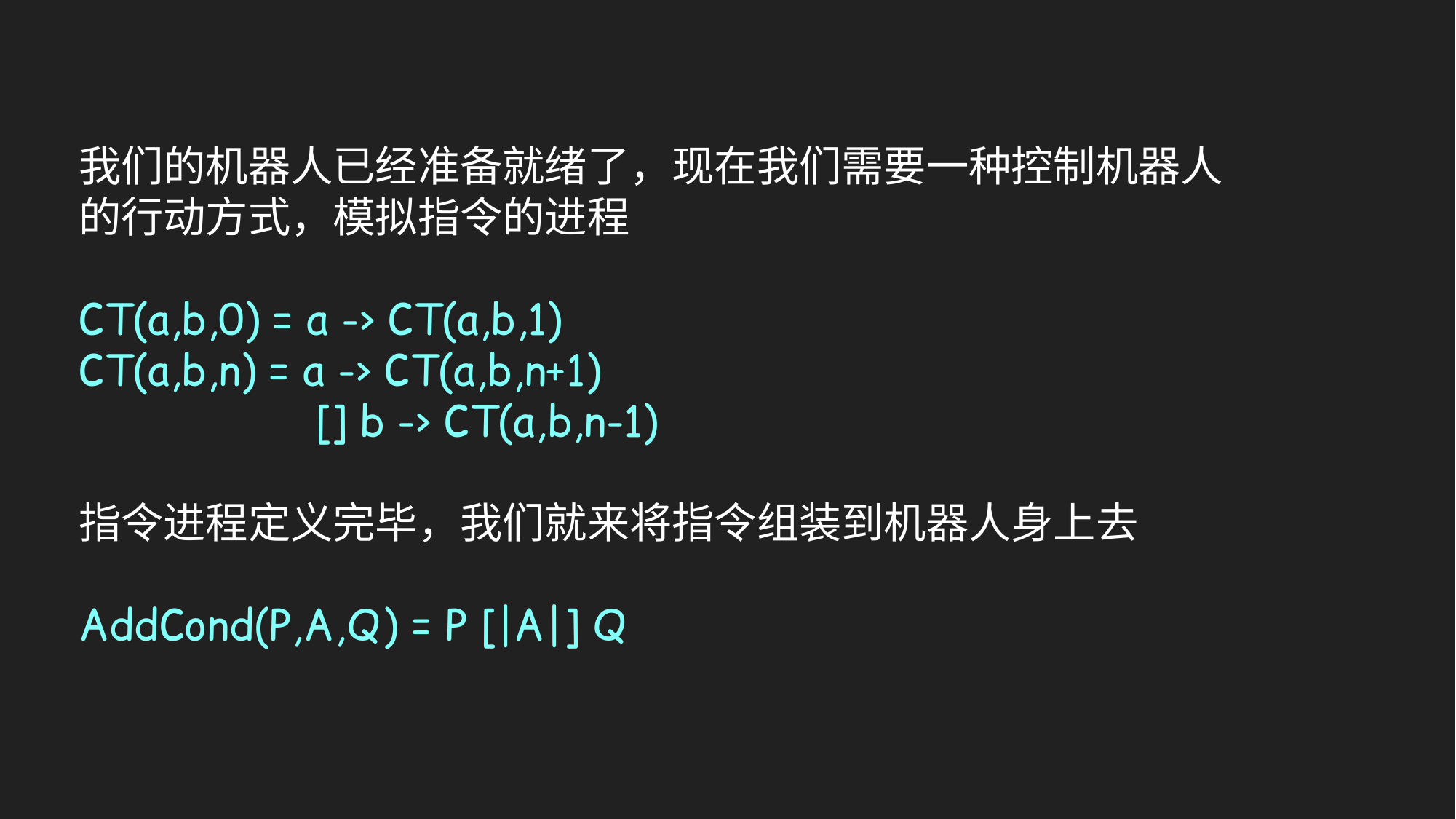

我们的机器人已经准备就绪了，现在我们需要一种控制机器人
的行动方式，模拟指令的进程

CT(a,b,0) = a -> CT(a,b,1)
CT(a,b,n) = a -> CT(a,b,n+1)
	          [] b -> CT(a,b,n-1)

指令进程定义完毕，我们就来将指令组装到机器人身上去
AddCond(P,A,Q) = P [|A|] Q